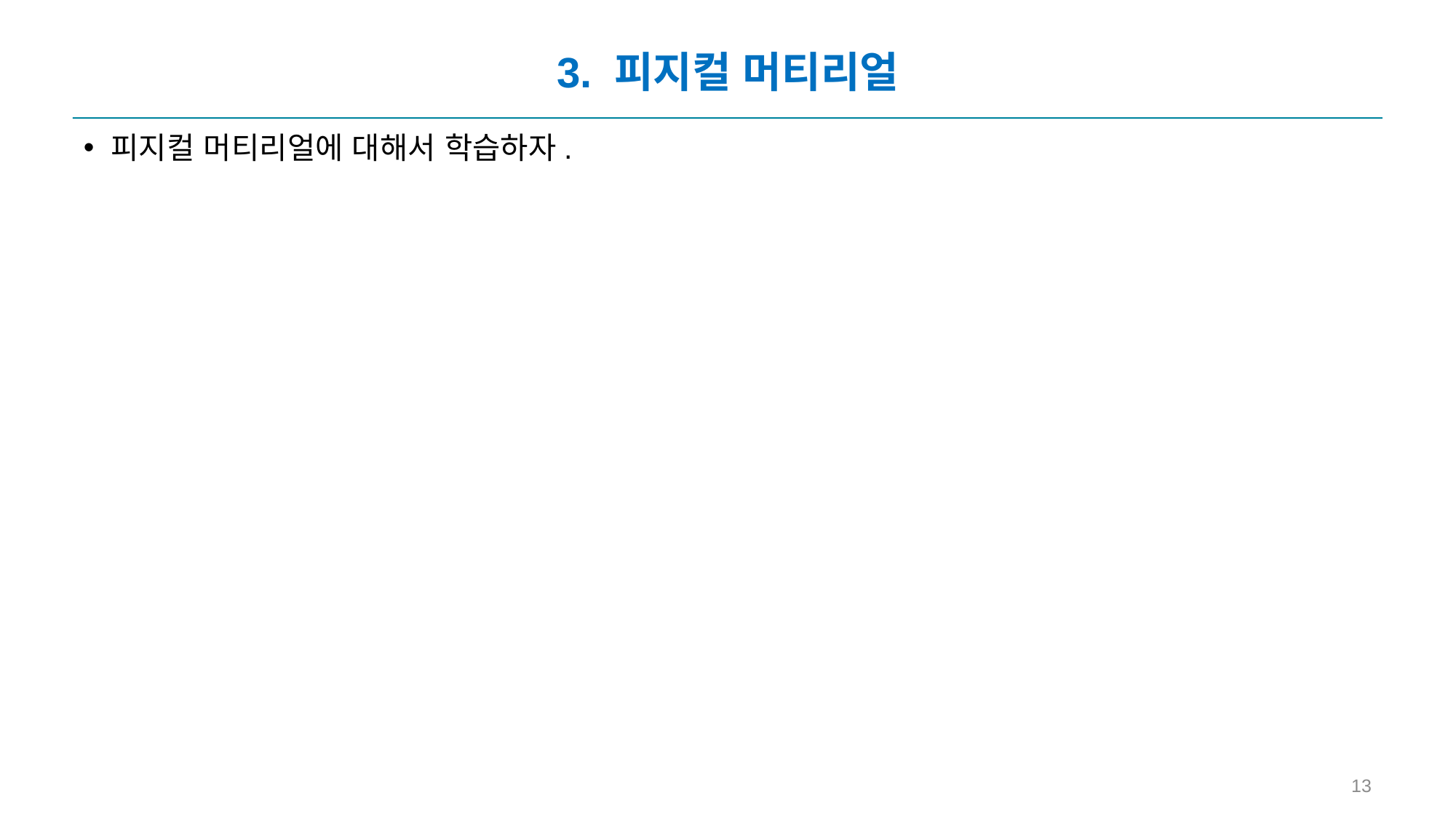

# 3. 피지컬 머티리얼
피지컬 머티리얼에 대해서 학습하자.

13